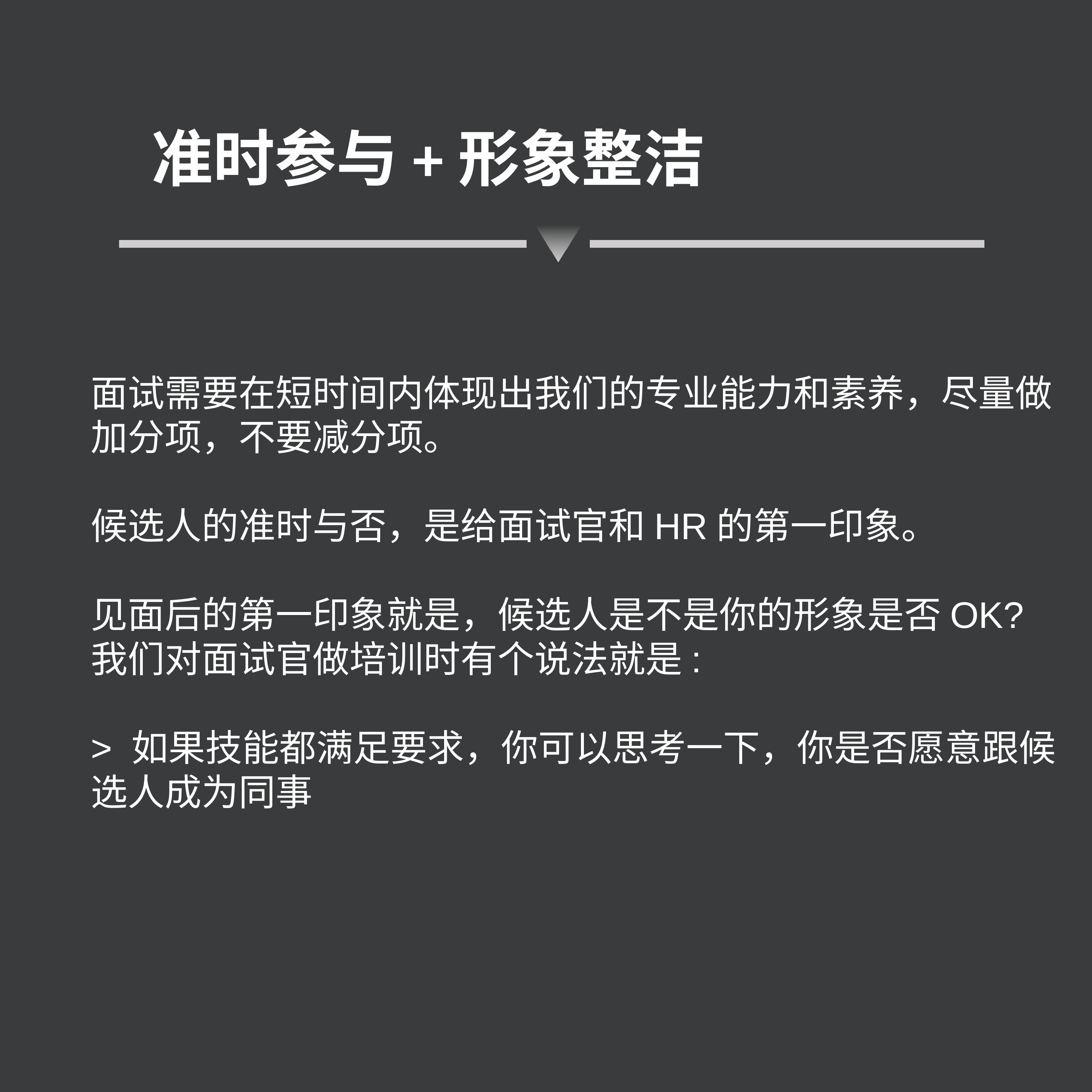

准时参与+形象整洁

面试需要在短时间内体现出我们的专业能力和素养，尽量做加分项，不要减分项。

候选人的准时与否，是给面试官和HR的第一印象。

见面后的第一印象就是，候选人是不是你的形象是否OK?
我们对面试官做培训时有个说法就是:
> 如果技能都满足要求，你可以思考一下，你是否愿意跟候选人成为同事